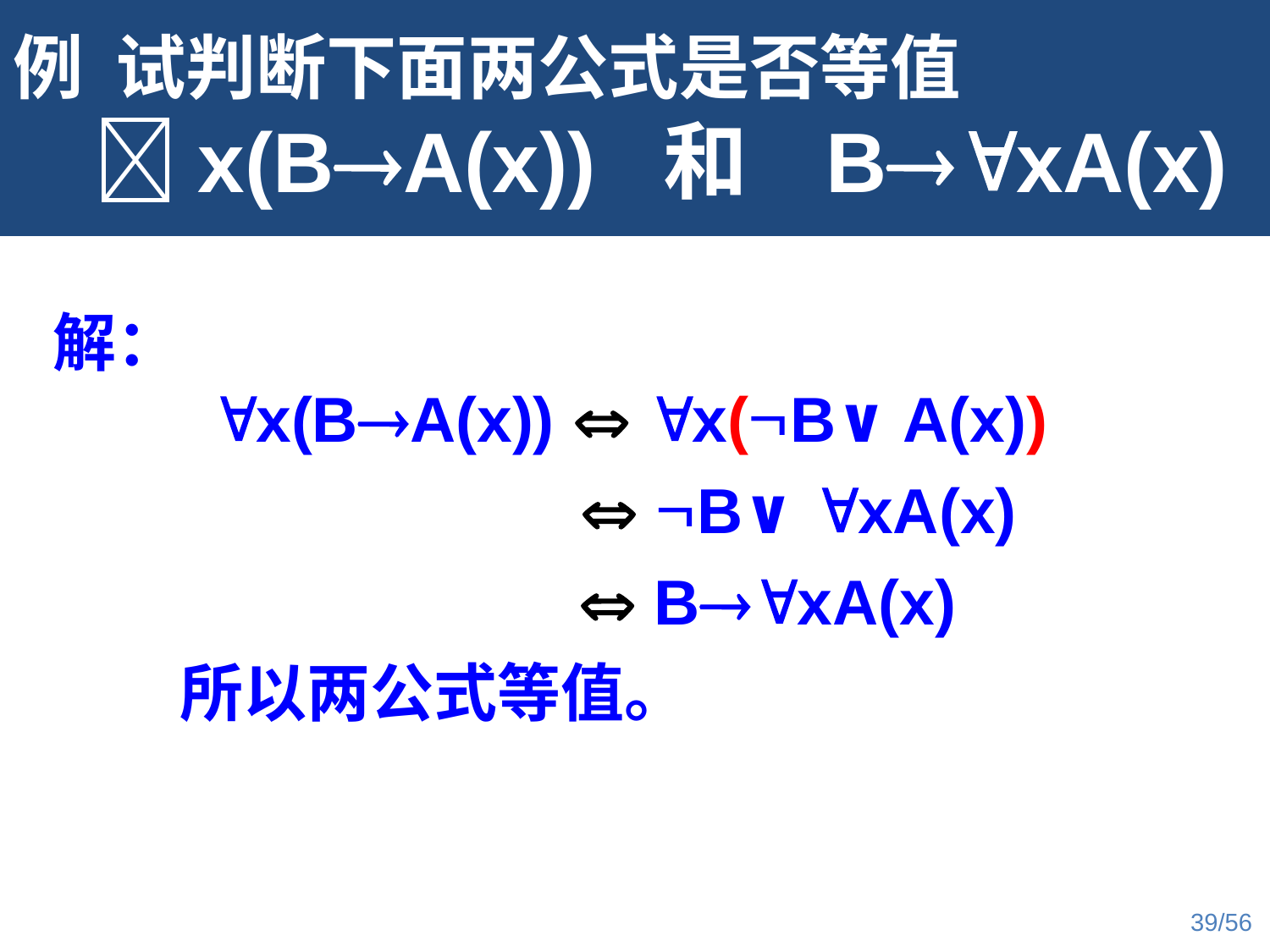

例  试判断下面两公式是否等值
     ∀x(B→A(x))  和   B→∀xA(x)
解：
         ∀x(B→A(x)) ⇔ ∀x(¬B∨ A(x))
                              ⇔ ¬B∨ ∀xA(x)
                              ⇔ B→∀xA(x)
　　所以两公式等值。
39/56